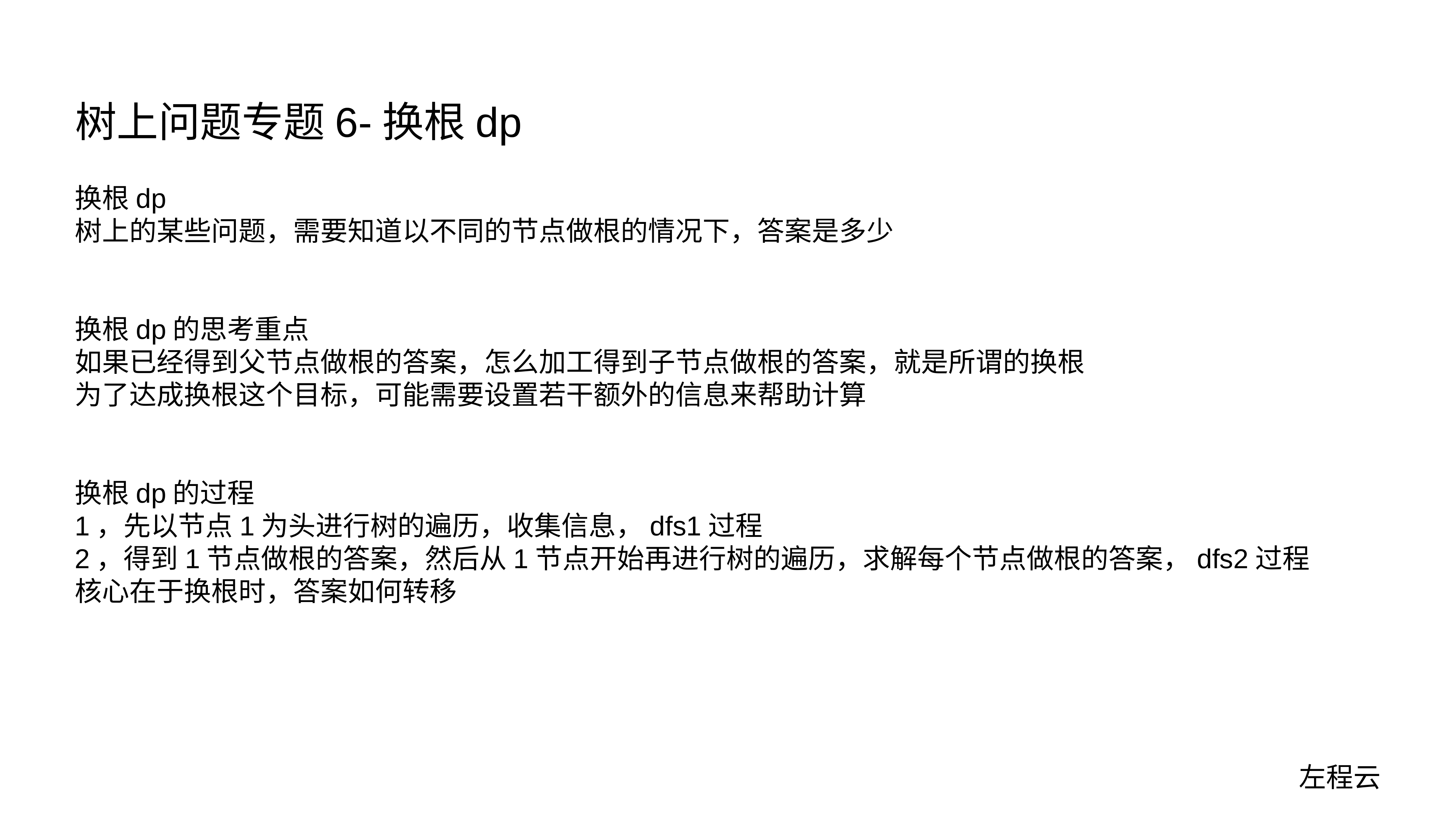

# 树上问题专题6-换根dp
换根dp
树上的某些问题，需要知道以不同的节点做根的情况下，答案是多少

换根dp的思考重点
如果已经得到父节点做根的答案，怎么加工得到子节点做根的答案，就是所谓的换根
为了达成换根这个目标，可能需要设置若干额外的信息来帮助计算

换根dp的过程
1，先以节点1为头进行树的遍历，收集信息，dfs1过程
2，得到1节点做根的答案，然后从1节点开始再进行树的遍历，求解每个节点做根的答案，dfs2过程
核心在于换根时，答案如何转移
左程云